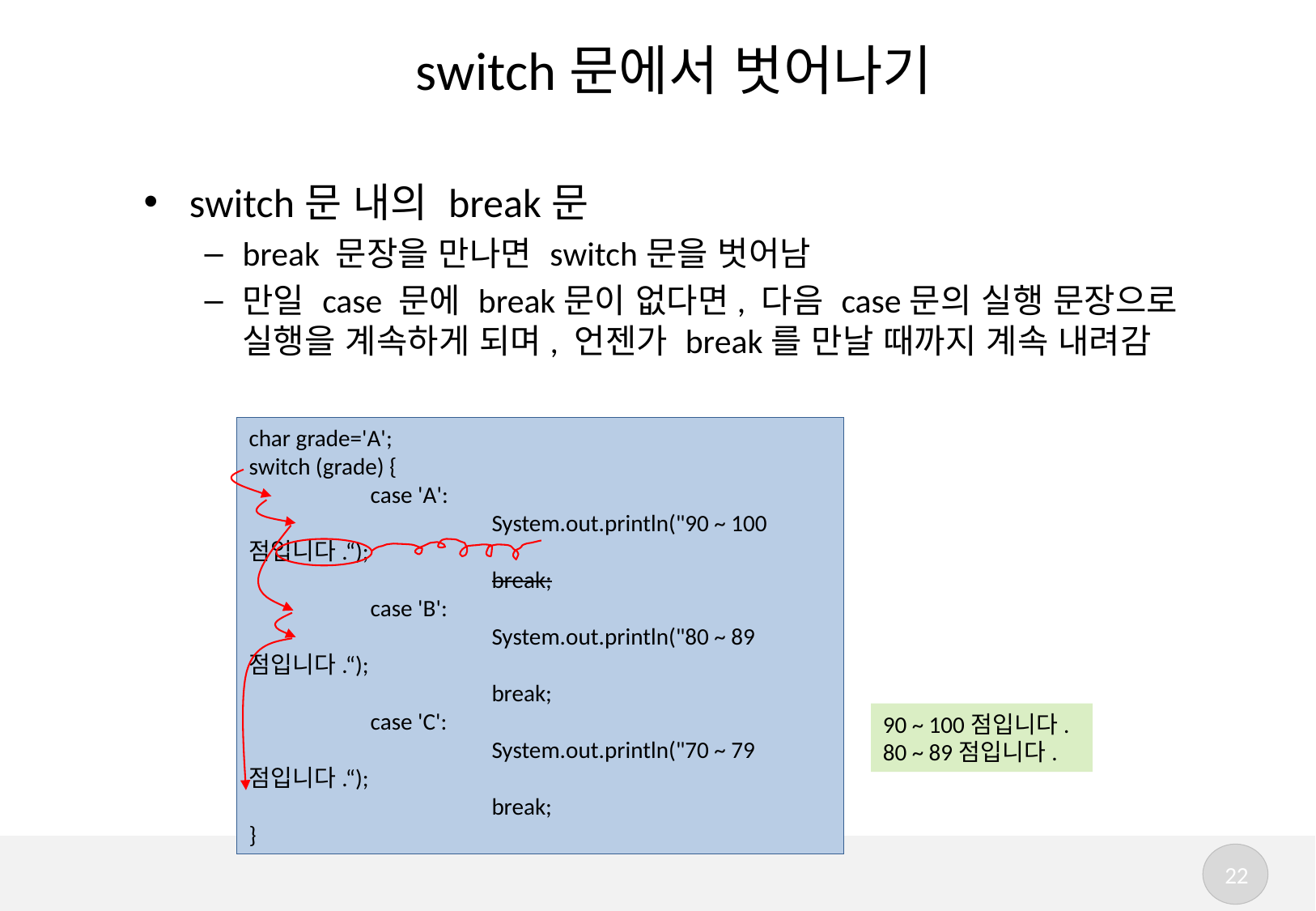

22
# switch문에서 벗어나기
switch문 내의 break문
break 문장을 만나면 switch문을 벗어남
만일 case 문에 break문이 없다면, 다음 case문의 실행 문장으로 실행을 계속하게 되며, 언젠가 break를 만날 때까지 계속 내려감

char grade='A';
switch (grade) {
	case 'A':
		System.out.println("90 ~ 100점입니다.“);
		break;
	case 'B':
		System.out.println("80 ~ 89점입니다.“);
		break;
	case 'C':
		System.out.println("70 ~ 79점입니다.“);
		break;
}

90 ~ 100점입니다.
80 ~ 89점입니다.